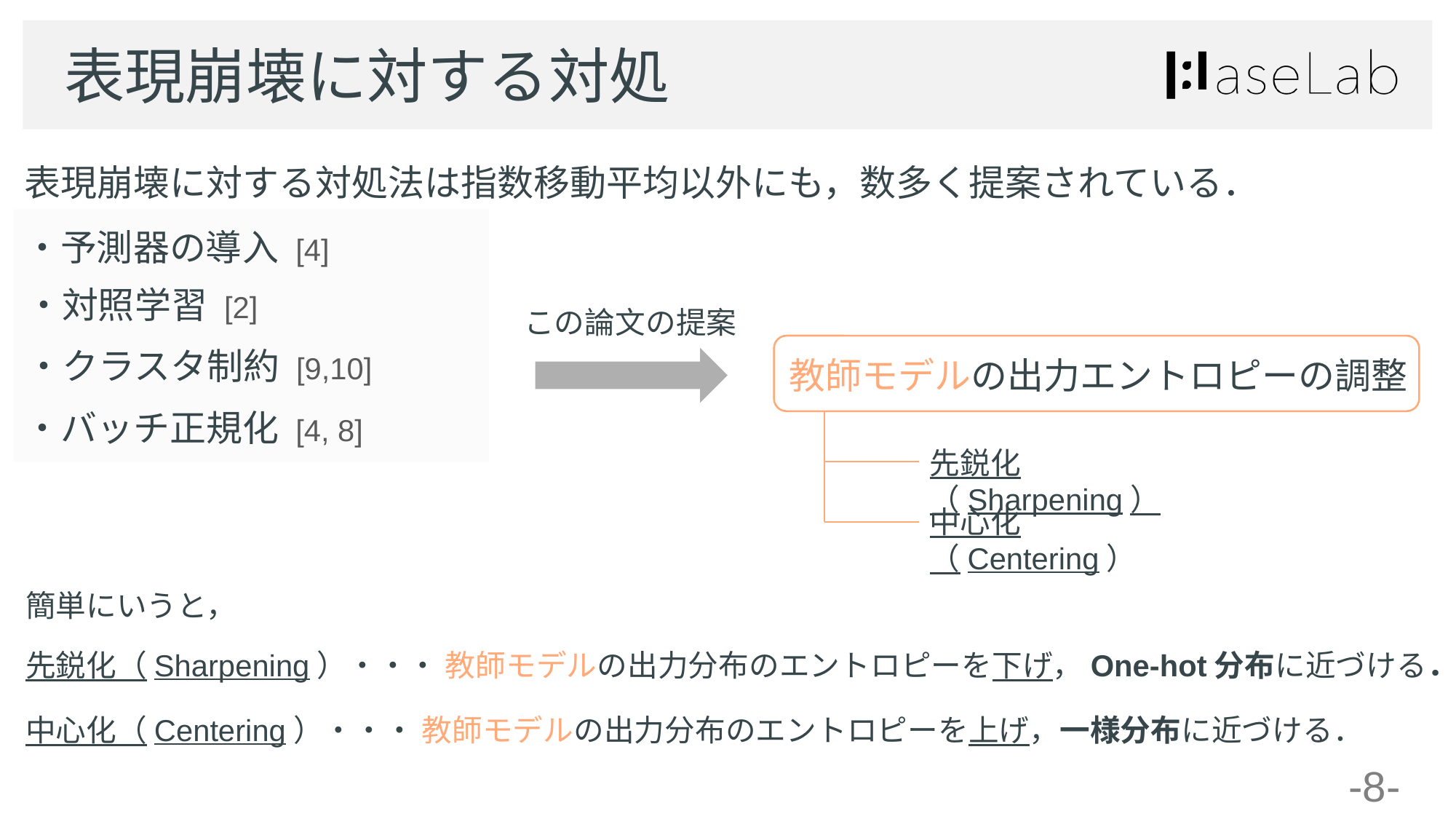

表現崩壊に対する対処
表現崩壊に対する対処法は指数移動平均以外にも，数多く提案されている．

・予測器の導入 [4]
・対照学習 [2]
この論文の提案

・クラスタ制約 [9,10]
教師モデルの出力エントロピーの調整

・バッチ正規化 [4, 8]
先鋭化（Sharpening）
中心化（Centering）
簡単にいうと，
先鋭化（Sharpening）・・・ 教師モデルの出力分布のエントロピーを下げ，One-hot分布に近づける．
中心化（Centering）・・・ 教師モデルの出力分布のエントロピーを上げ，一様分布に近づける．
-8-